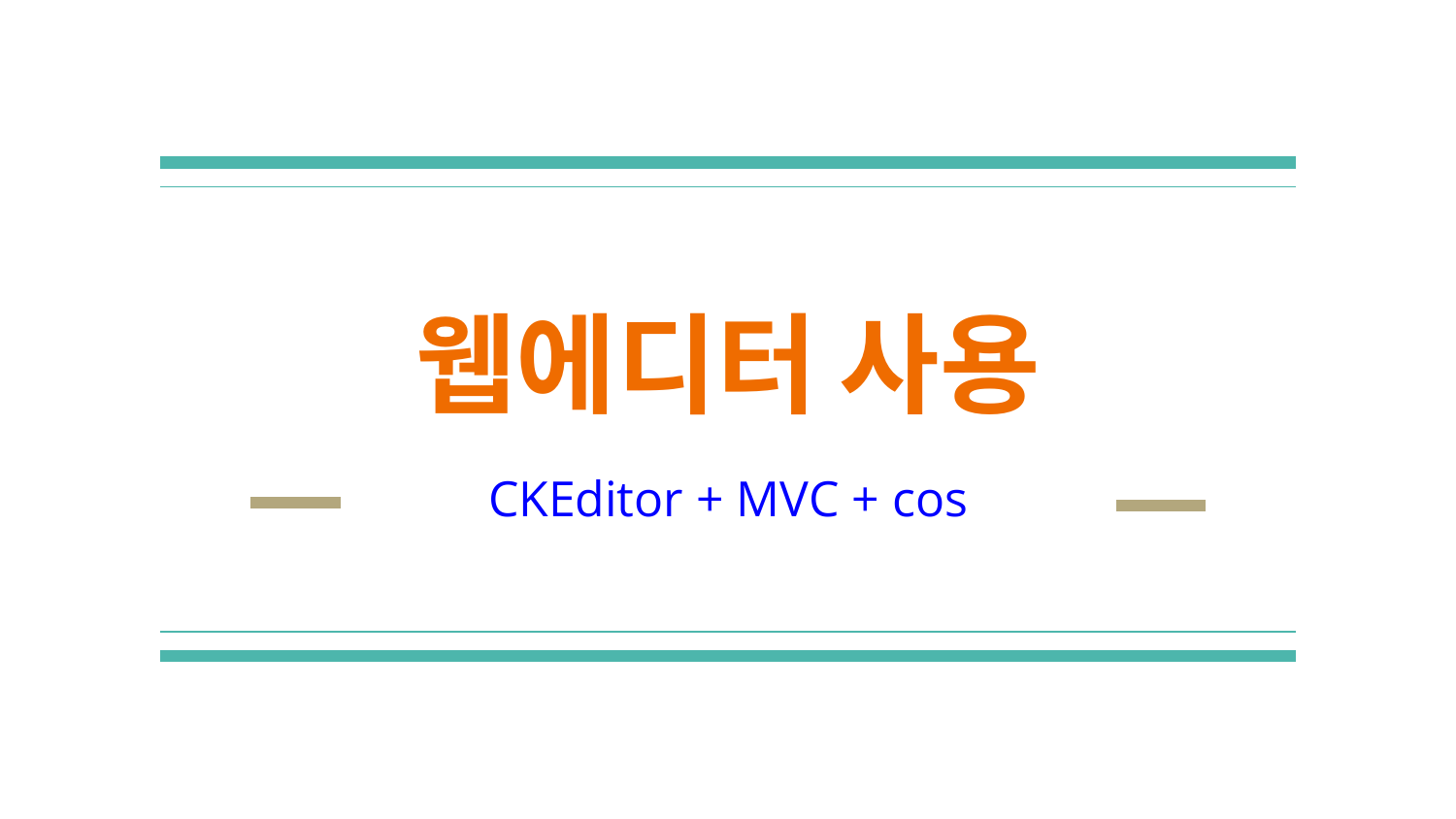

# 웹에디터 사용
CKEditor + MVC + cos